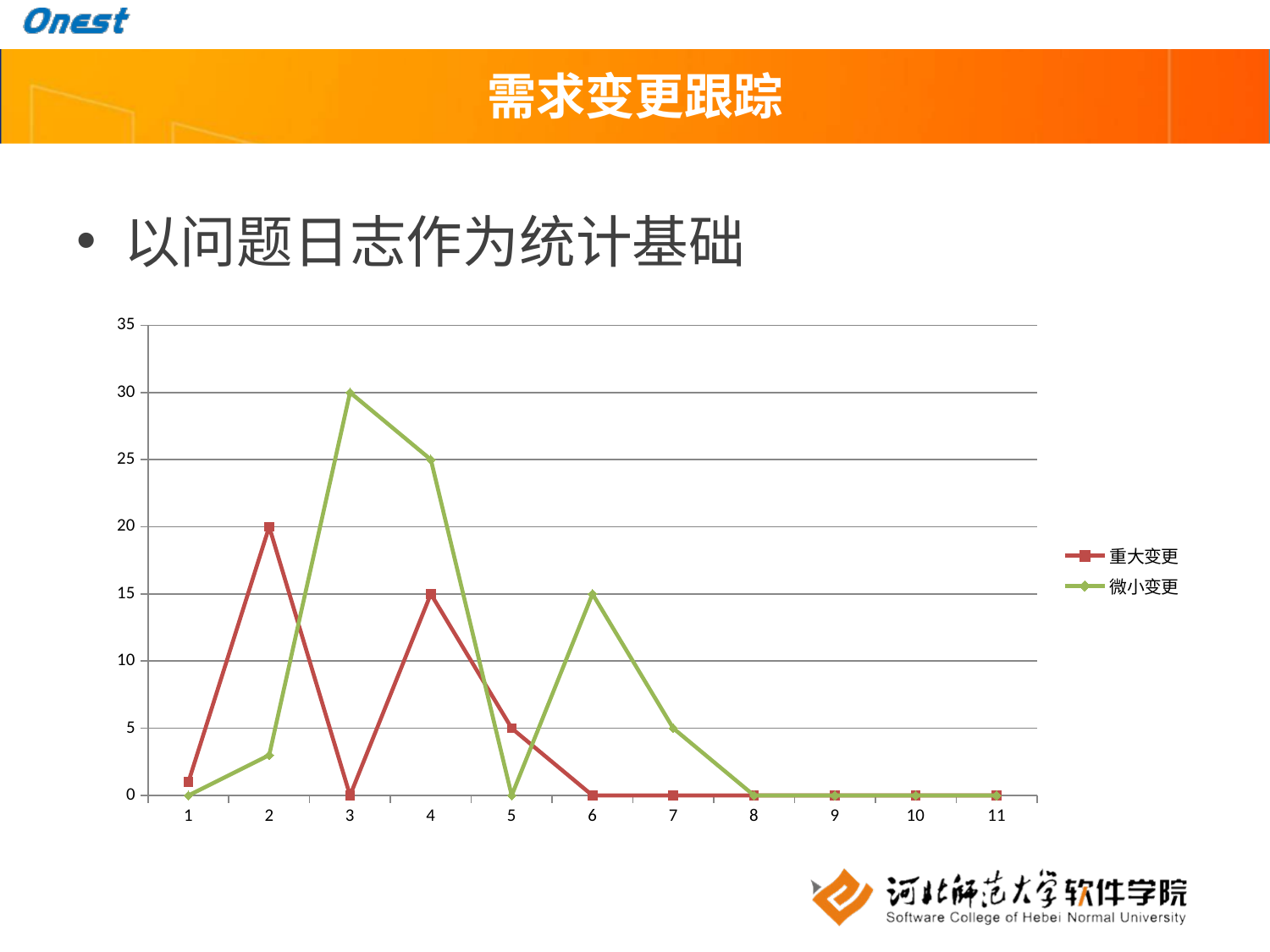

# 需求变更跟踪
以问题日志作为统计基础

### Chart

| Category | 重大变更 | 微小变更 |
|---|---|---|
| 1 | 1.0 | 0.0 |
| 2 | 20.0 | 3.0 |
| 3 | 0.0 | 30.0 |
| 4 | 15.0 | 25.0 |
| 5 | 5.0 | 0.0 |
| 6 | 0.0 | 15.0 |
| 7 | 0.0 | 5.0 |
| 8 | 0.0 | 0.0 |
| 9 | 0.0 | 0.0 |
| 10 | 0.0 | 0.0 |
| 11 | 0.0 | 0.0 |